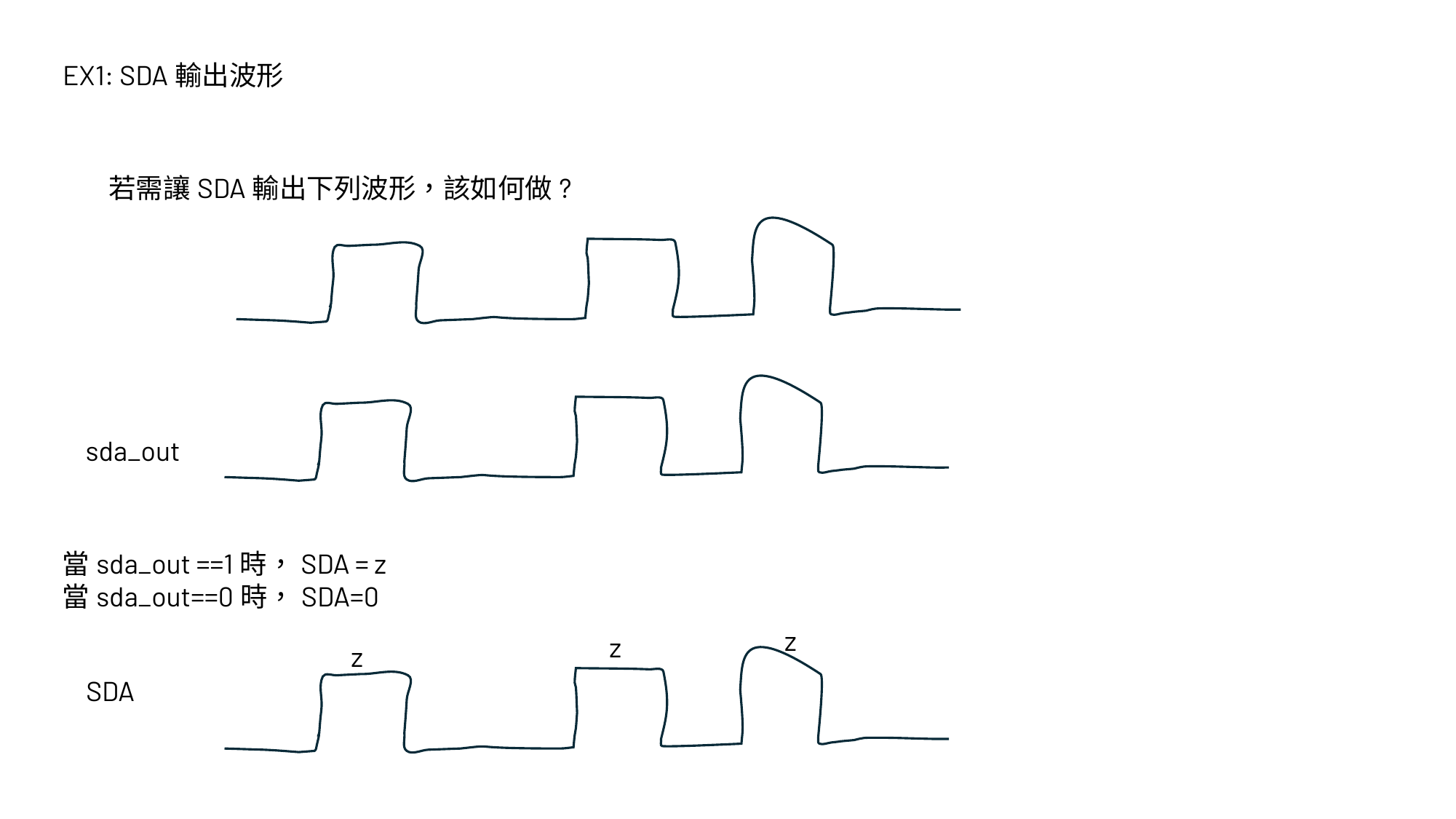

EX1: SDA輸出波形
若需讓SDA輸出下列波形，該如何做?

sda_out
當sda_out ==1時，SDA = z
當sda_out==0時，SDA=0
z
z
z

SDA